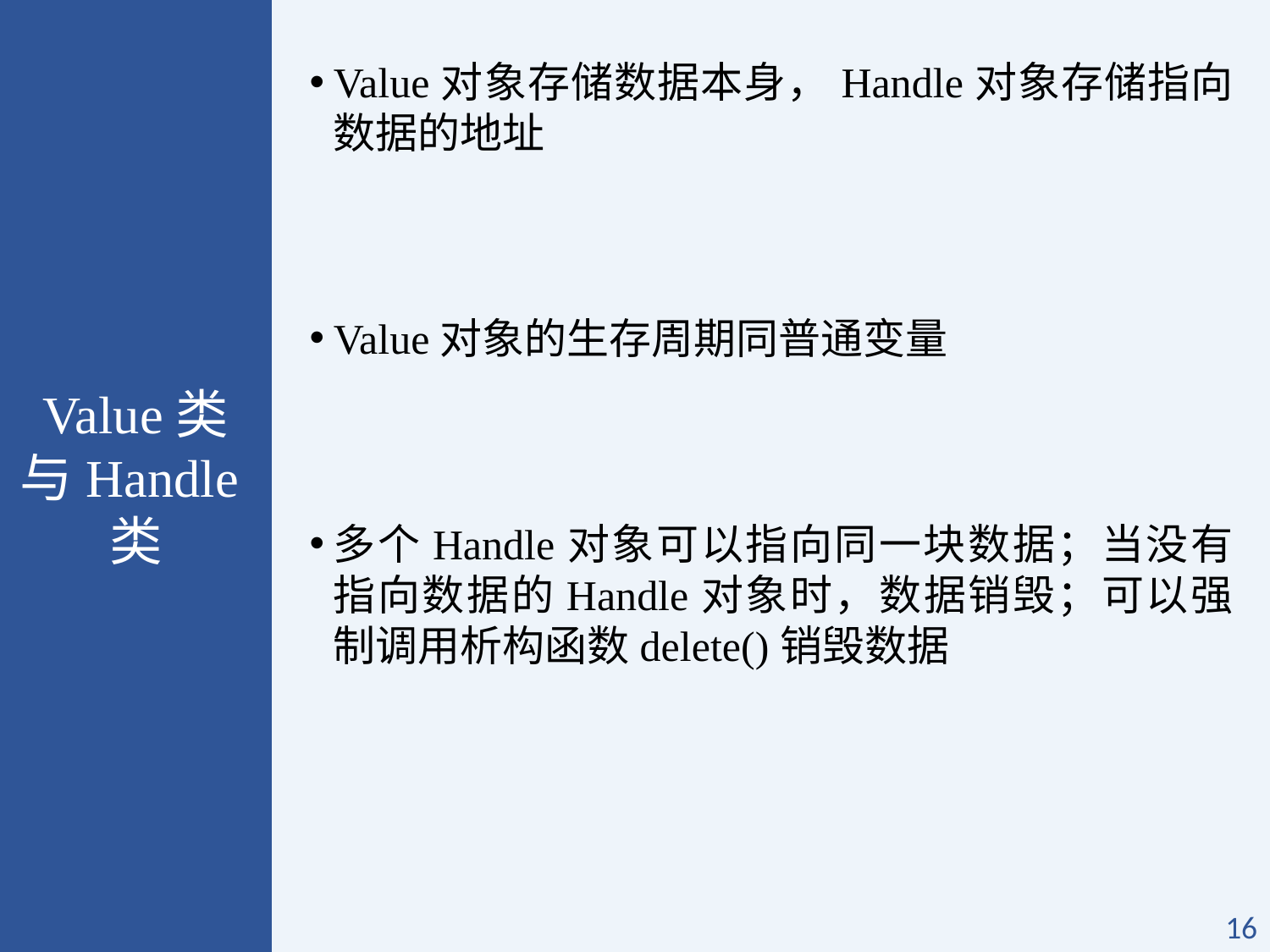

Value对象存储数据本身，Handle对象存储指向数据的地址

Value对象的生存周期同普通变量

多个Handle对象可以指向同一块数据；当没有指向数据的Handle对象时，数据销毁；可以强制调用析构函数delete()销毁数据
Value类与Handle类